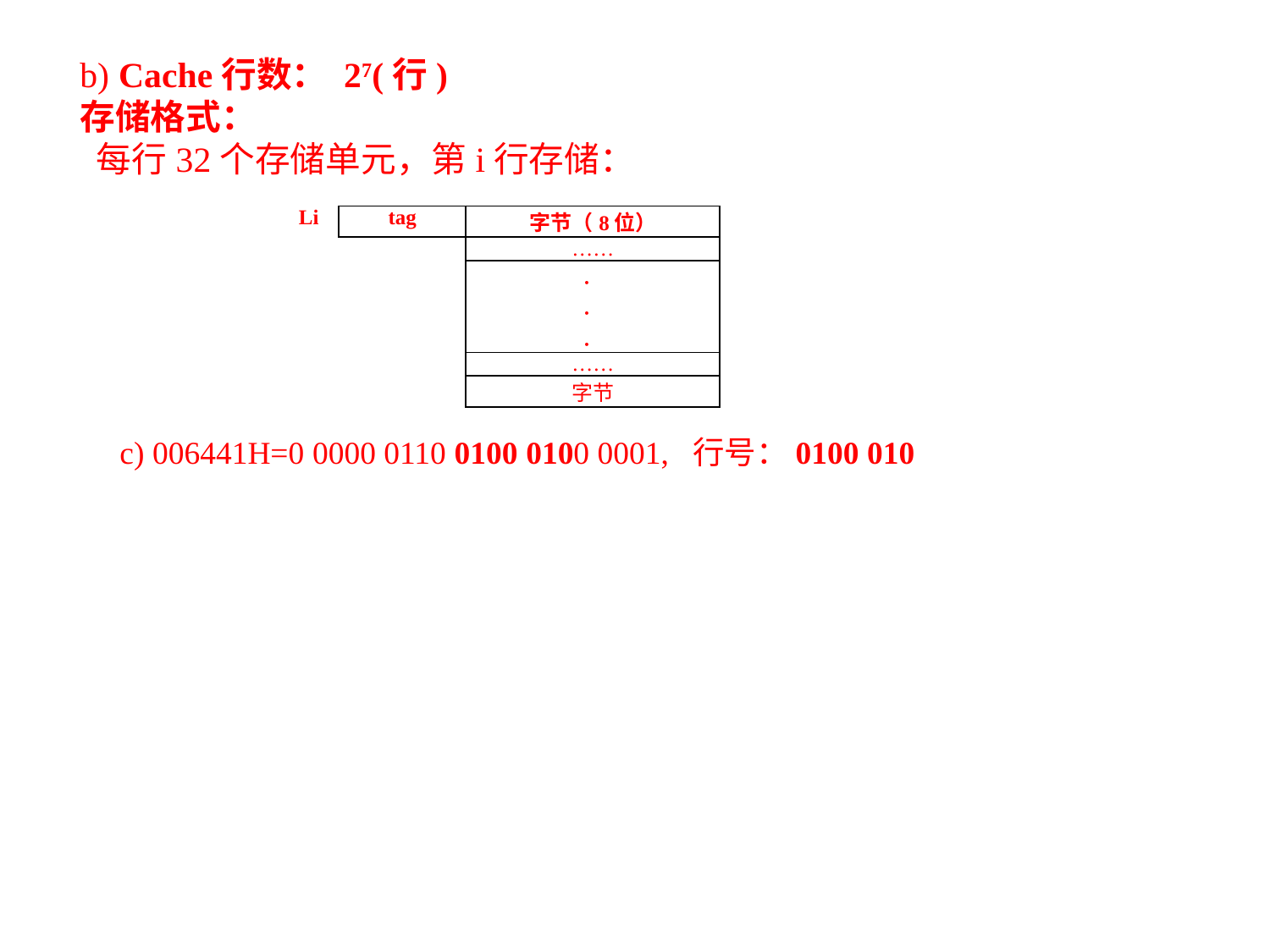

b) Cache行数： 27(行)
存储格式：
 每行32个存储单元，第i行存储：
| Li | tag | 字节（8位） |
| --- | --- | --- |
|  |  | …… |
|  |  | ． ． ． |
|  |  | …… |
|  |  | 字节 |
c) 006441H=0 0000 0110 0100 0100 0001,  行号：0100 010